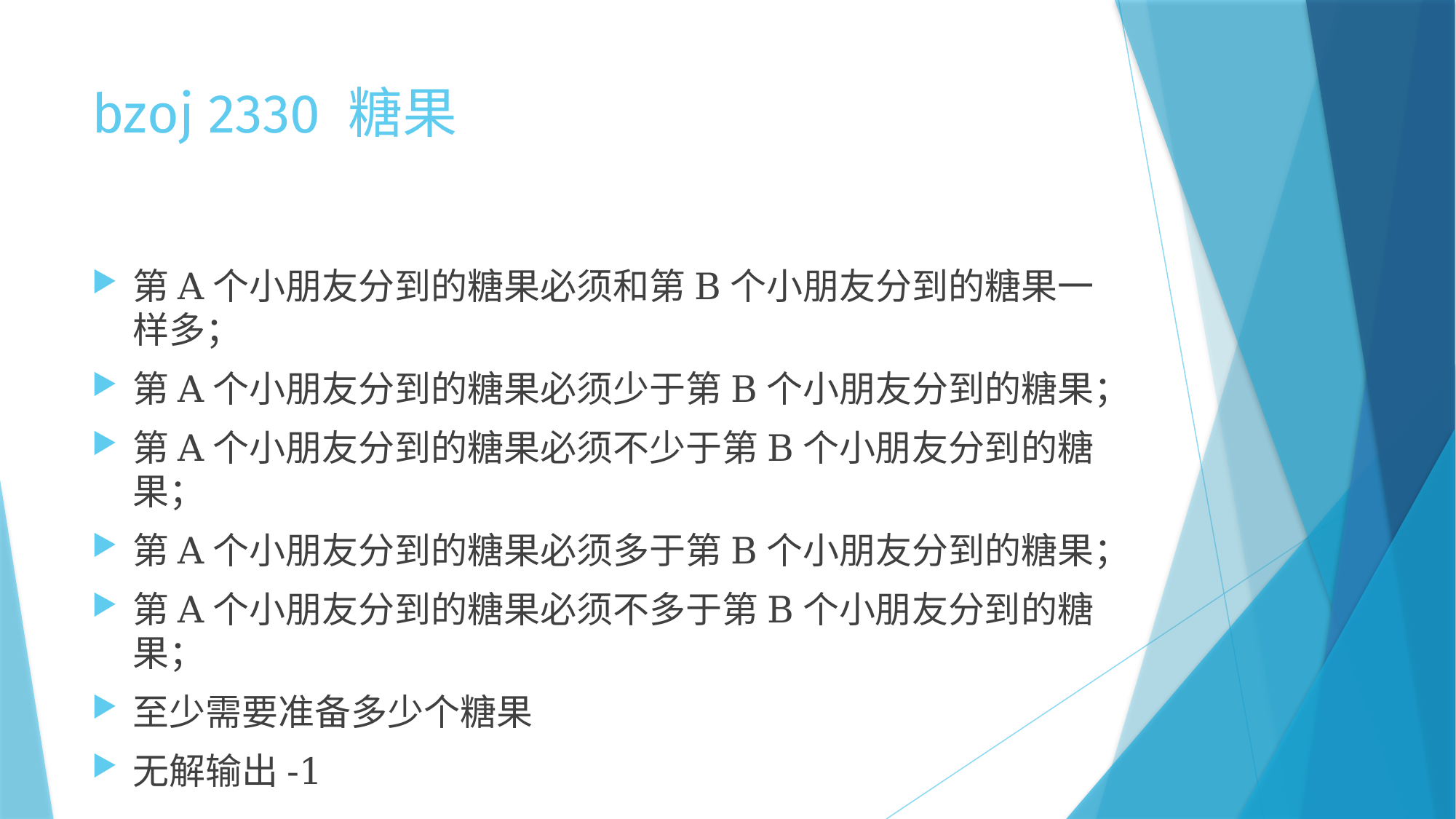

# bzoj 2330 糖果
第A个小朋友分到的糖果必须和第B个小朋友分到的糖果一样多；
第A个小朋友分到的糖果必须少于第B个小朋友分到的糖果；
第A个小朋友分到的糖果必须不少于第B个小朋友分到的糖果；
第A个小朋友分到的糖果必须多于第B个小朋友分到的糖果；
第A个小朋友分到的糖果必须不多于第B个小朋友分到的糖果；
至少需要准备多少个糖果
无解输出-1